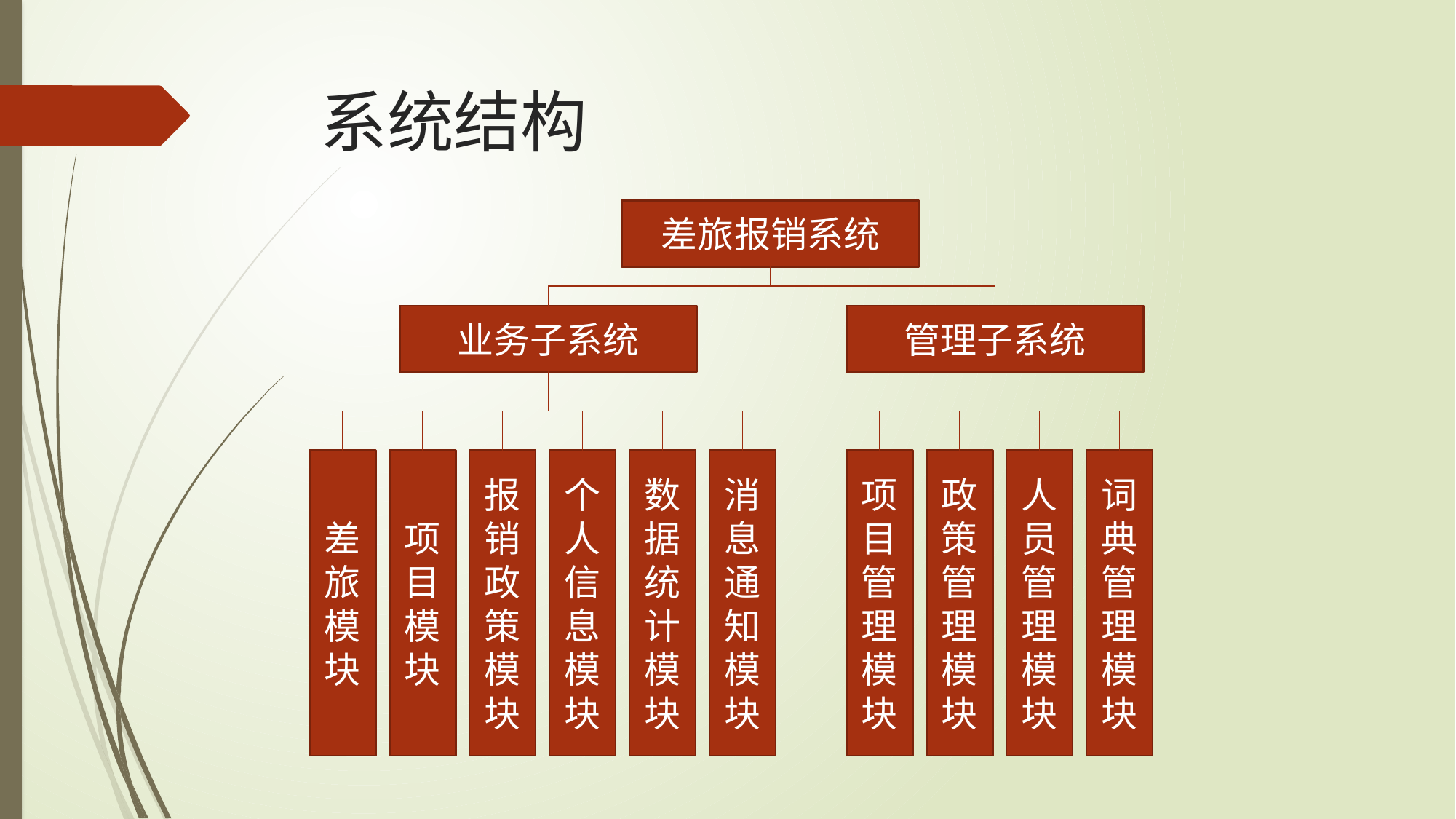

# 系统结构
差旅报销系统
管理子系统
业务子系统
项目管理模块
政策管理模块
人员管理模块
词典管理模块
数据统计模块
消息通知模块
个人信息模块
差旅模块
项目模块
报销政策模块